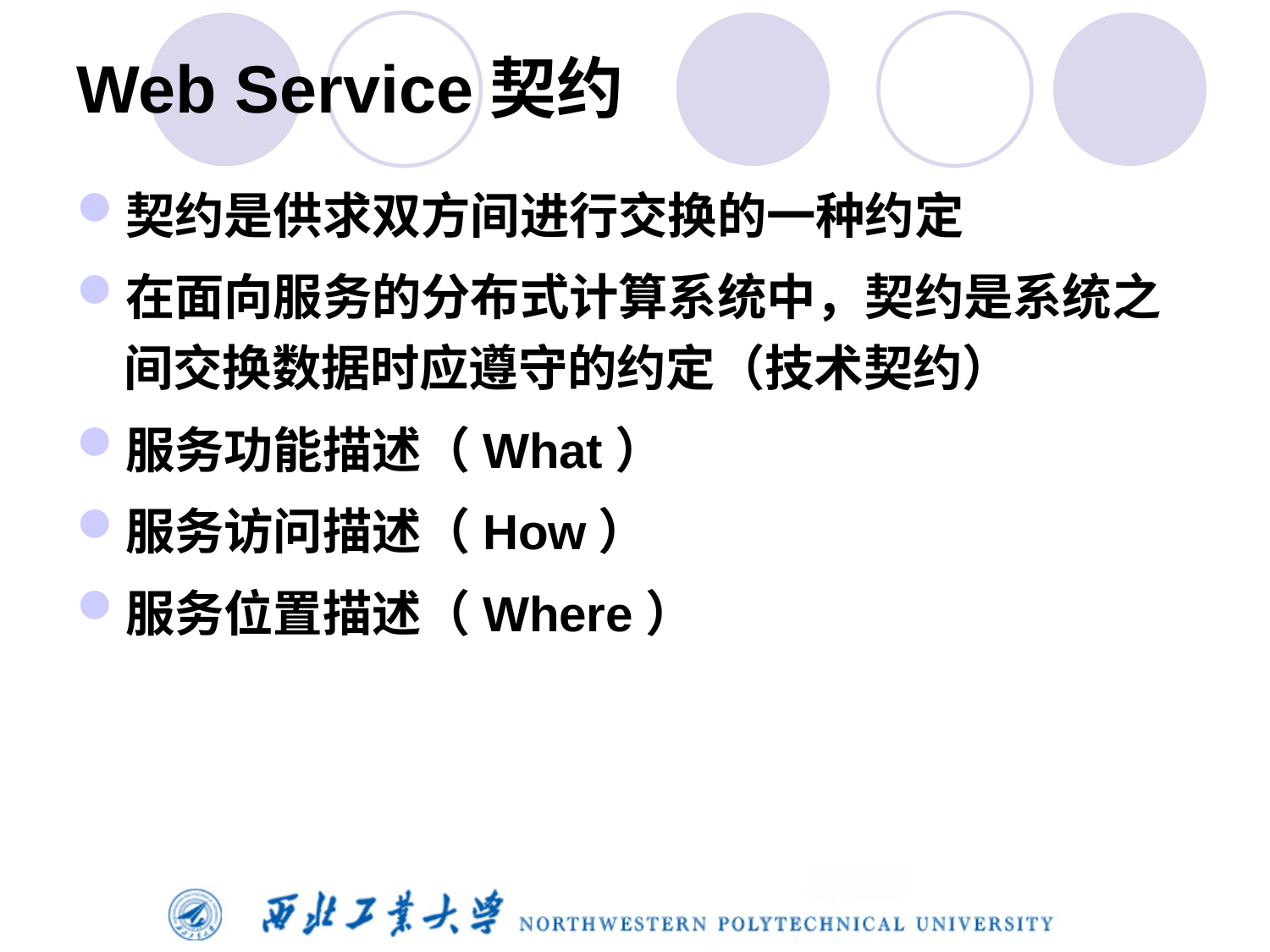

# Web Service契约
契约是供求双方间进行交换的一种约定
在面向服务的分布式计算系统中，契约是系统之间交换数据时应遵守的约定（技术契约）
服务功能描述（What）
服务访问描述（How）
服务位置描述（Where）